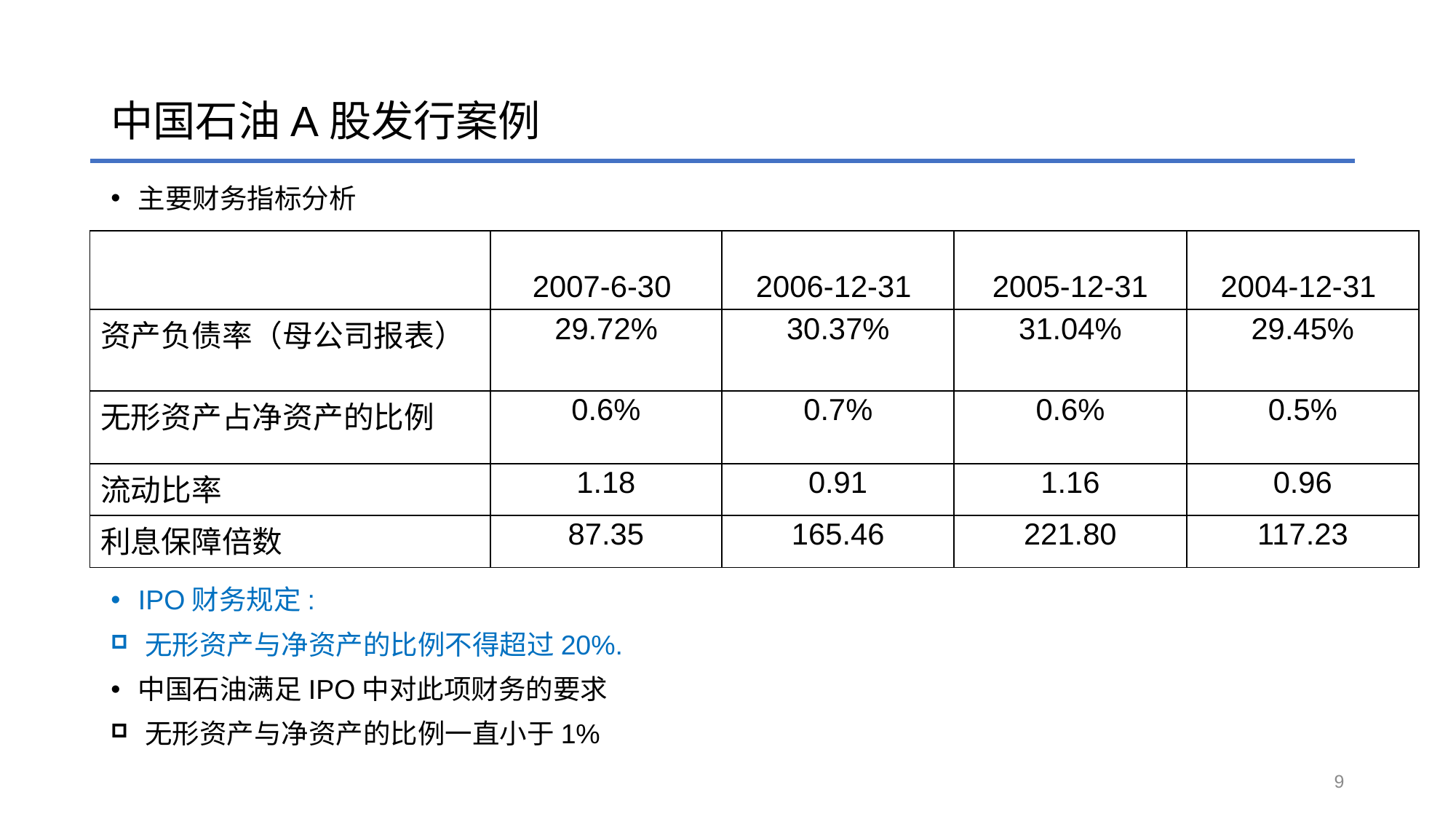

# 中国石油A股发行案例
主要财务指标分析

IPO财务规定:
无形资产与净资产的比例不得超过20%.
中国石油满足IPO中对此项财务的要求
无形资产与净资产的比例一直小于1%

|  | 2007-6-30 | 2006-12-31 | 2005-12-31 | 2004-12-31 |
| --- | --- | --- | --- | --- |
| 资产负债率（母公司报表） | 29.72% | 30.37% | 31.04% | 29.45% |
| 无形资产占净资产的比例 | 0.6% | 0.7% | 0.6% | 0.5% |
| 流动比率 | 1.18 | 0.91 | 1.16 | 0.96 |
| 利息保障倍数 | 87.35 | 165.46 | 221.80 | 117.23 |
9